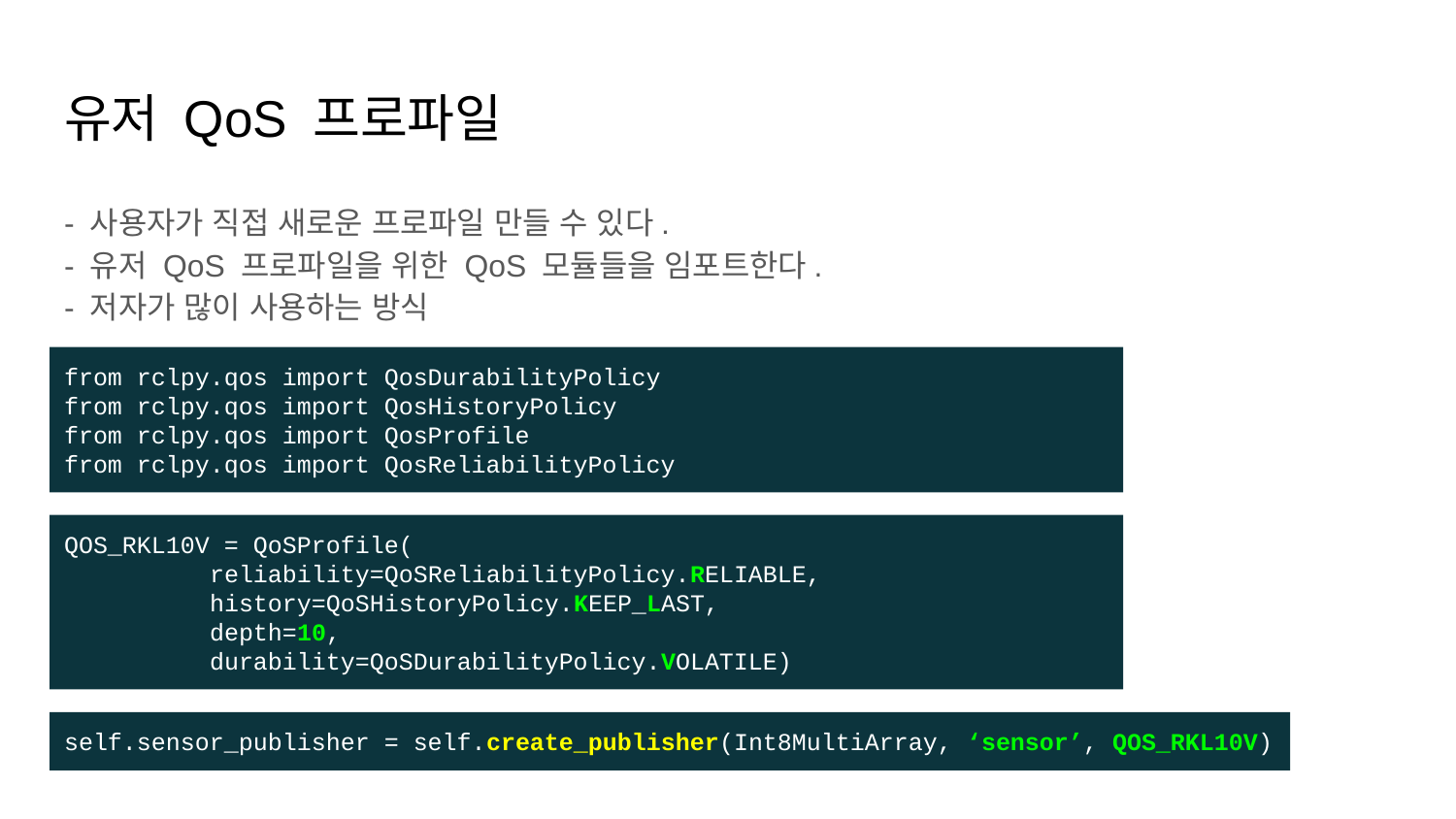

# 유저 QoS 프로파일
- 사용자가 직접 새로운 프로파일 만들 수 있다.
- 유저 QoS 프로파일을 위한 QoS 모듈들을 임포트한다.
- 저자가 많이 사용하는 방식
from rclpy.qos import QosDurabilityPolicy
from rclpy.qos import QosHistoryPolicy
from rclpy.qos import QosProfile
from rclpy.qos import QosReliabilityPolicy
QOS_RKL10V = QoSProfile(
	reliability=QoSReliabilityPolicy.RELIABLE,
	history=QoSHistoryPolicy.KEEP_LAST,
	depth=10,
	durability=QoSDurabilityPolicy.VOLATILE)
self.sensor_publisher = self.create_publisher(Int8MultiArray, ‘sensor’, QOS_RKL10V)